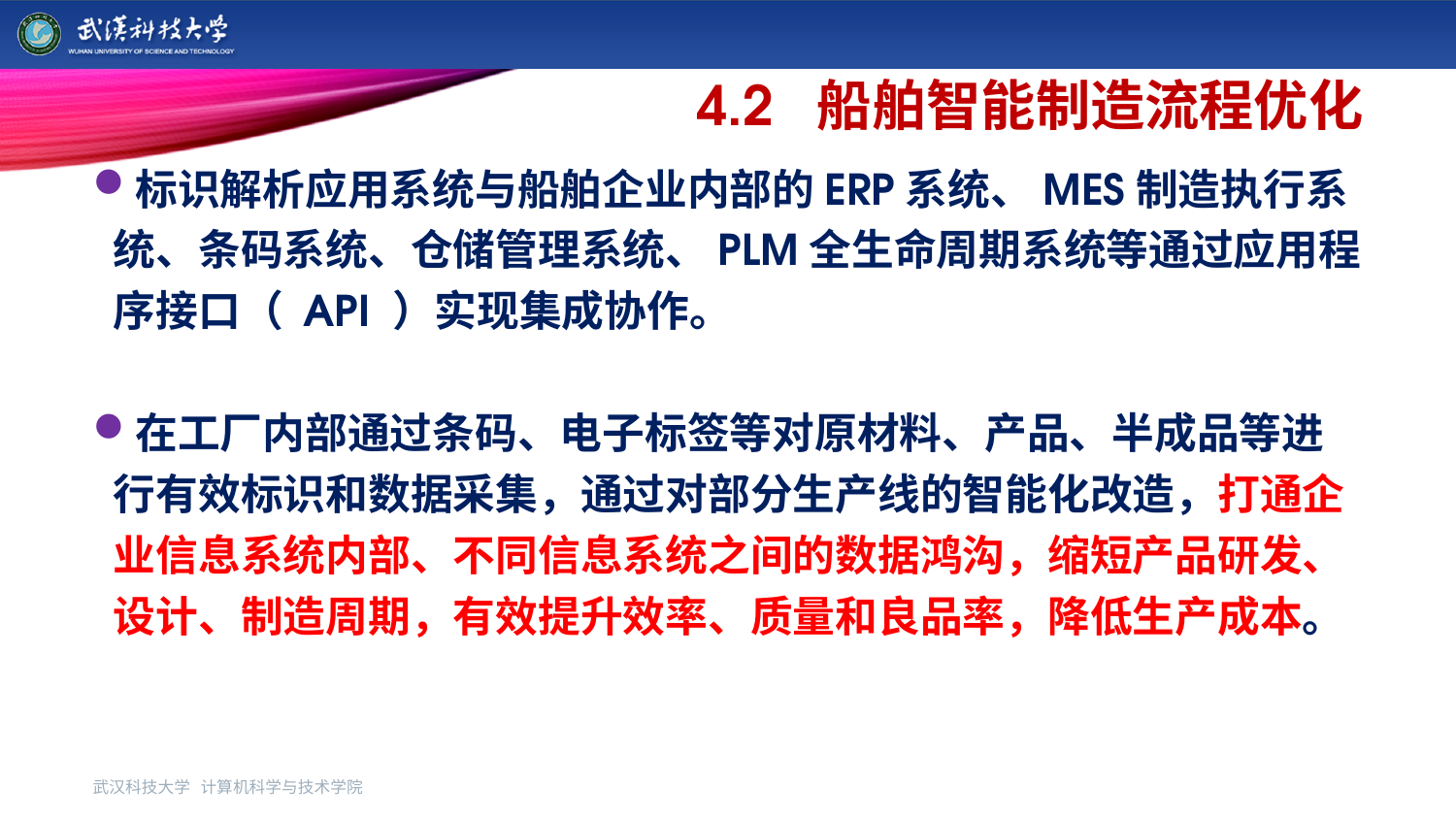

# 4.2  船舶智能制造流程优化
标识解析应用系统与船舶企业内部的ERP系统、MES制造执行系统、条码系统、仓储管理系统、PLM全生命周期系统等通过应用程序接口（ API ）实现集成协作。

在工厂内部通过条码、电子标签等对原材料、产品、半成品等进行有效标识和数据采集，通过对部分生产线的智能化改造，打通企业信息系统内部、不同信息系统之间的数据鸿沟，缩短产品研发、设计、制造周期，有效提升效率、质量和良品率，降低生产成本。
武汉科技大学  计算机科学与技术学院